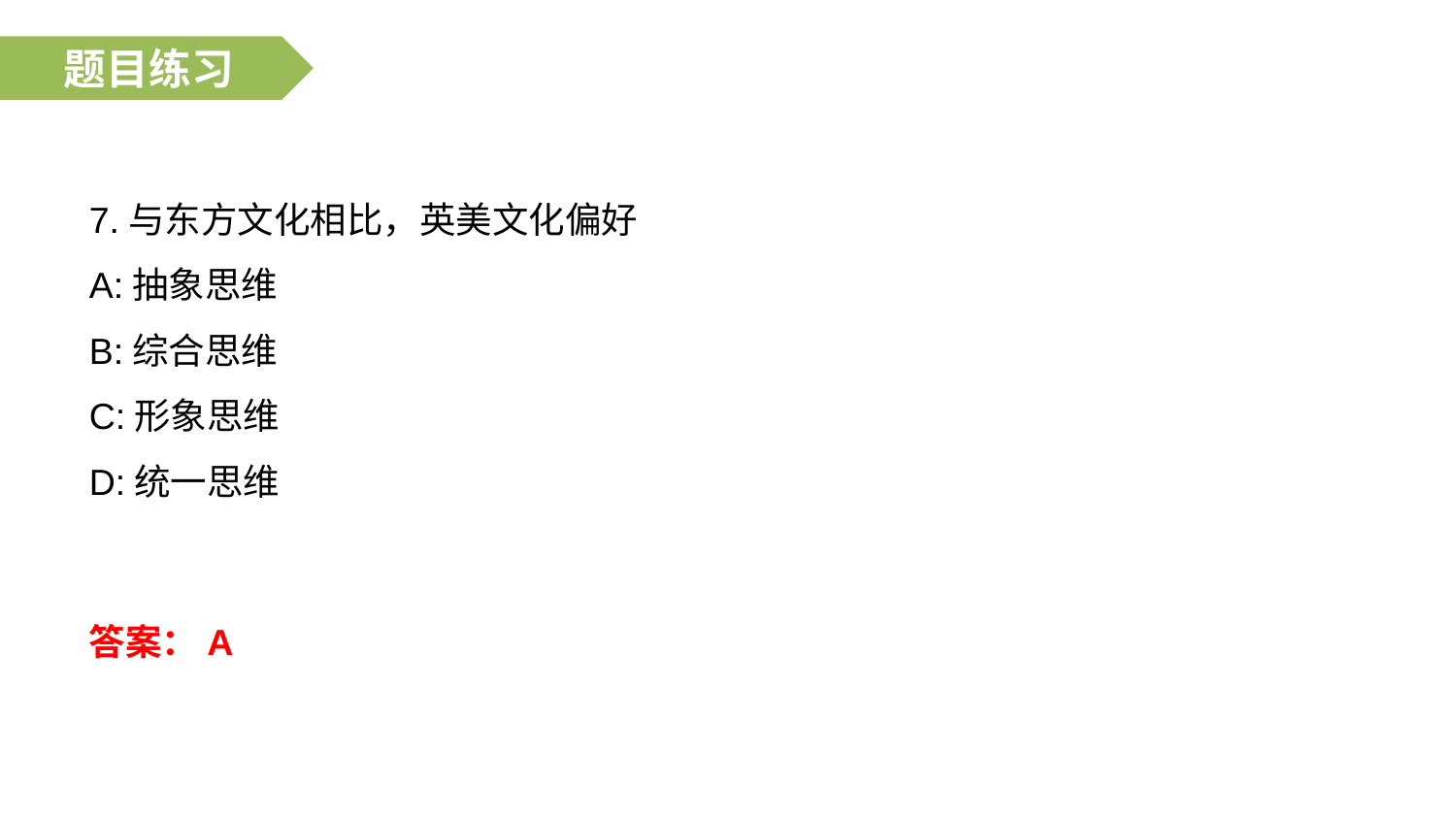

题目练习
7.与东方文化相比，英美文化偏好
A:抽象思维
B:综合思维
C:形象思维
D:统一思维
答案：A